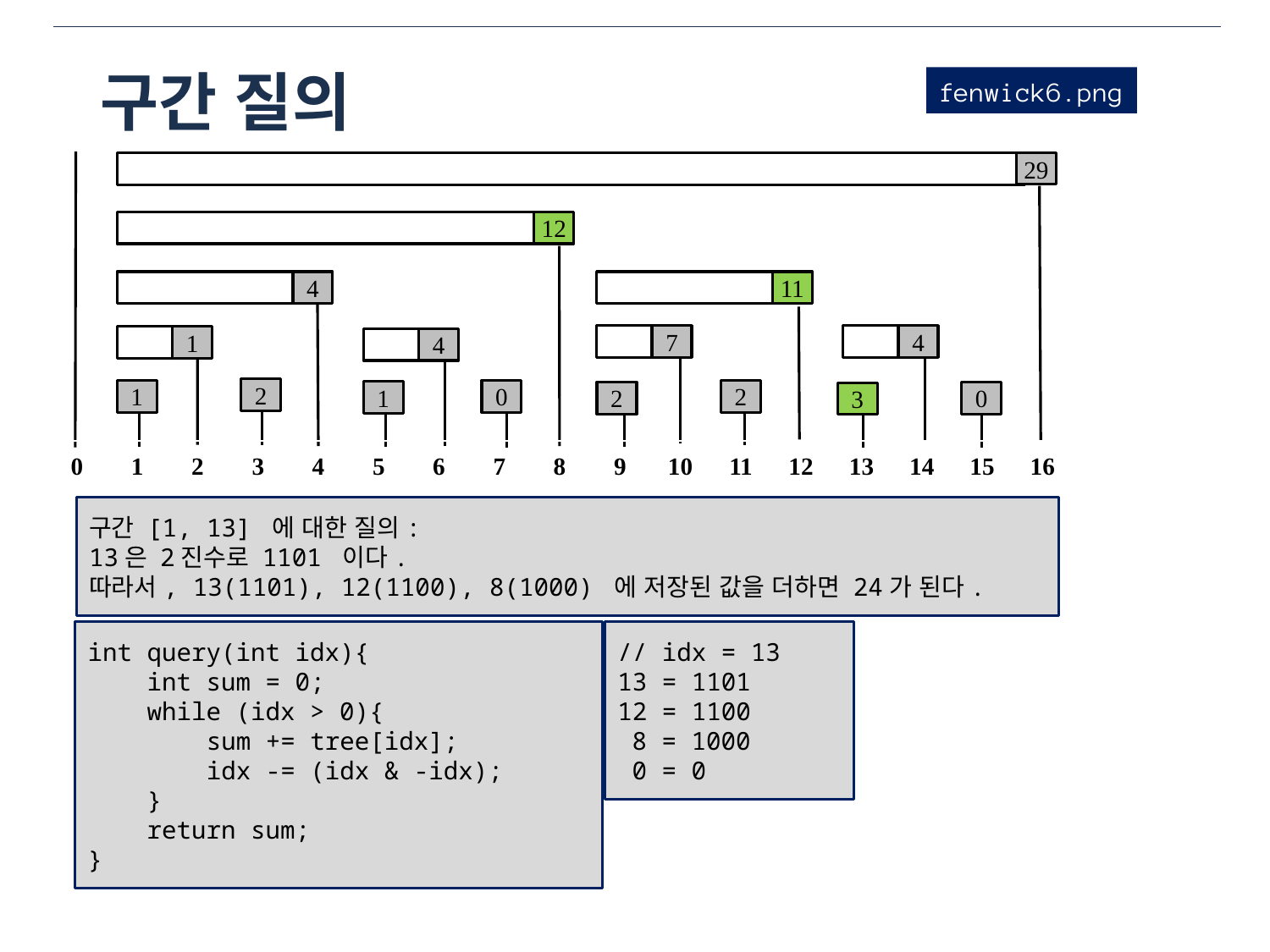

# 구간 질의
fenwick6.png

29

12

4
11

7
4

1

4
2
1
0
2
1
2
0
3
| 0 | 1 | 2 | 3 | 4 | 5 | 6 | 7 | 8 | 9 | 10 | 11 | 12 | 13 | 14 | 15 | 16 |
| --- | --- | --- | --- | --- | --- | --- | --- | --- | --- | --- | --- | --- | --- | --- | --- | --- |
구간 [1, 13] 에 대한 질의:
13은 2진수로 1101 이다.
따라서, 13(1101), 12(1100), 8(1000) 에 저장된 값을 더하면 24가 된다.
int query(int idx){
    int sum = 0;
    while (idx > 0){
        sum += tree[idx];
        idx -= (idx & -idx);
    }
    return sum;
}
// idx = 13
13 = 1101
12 = 1100
 8 = 1000
 0 = 0